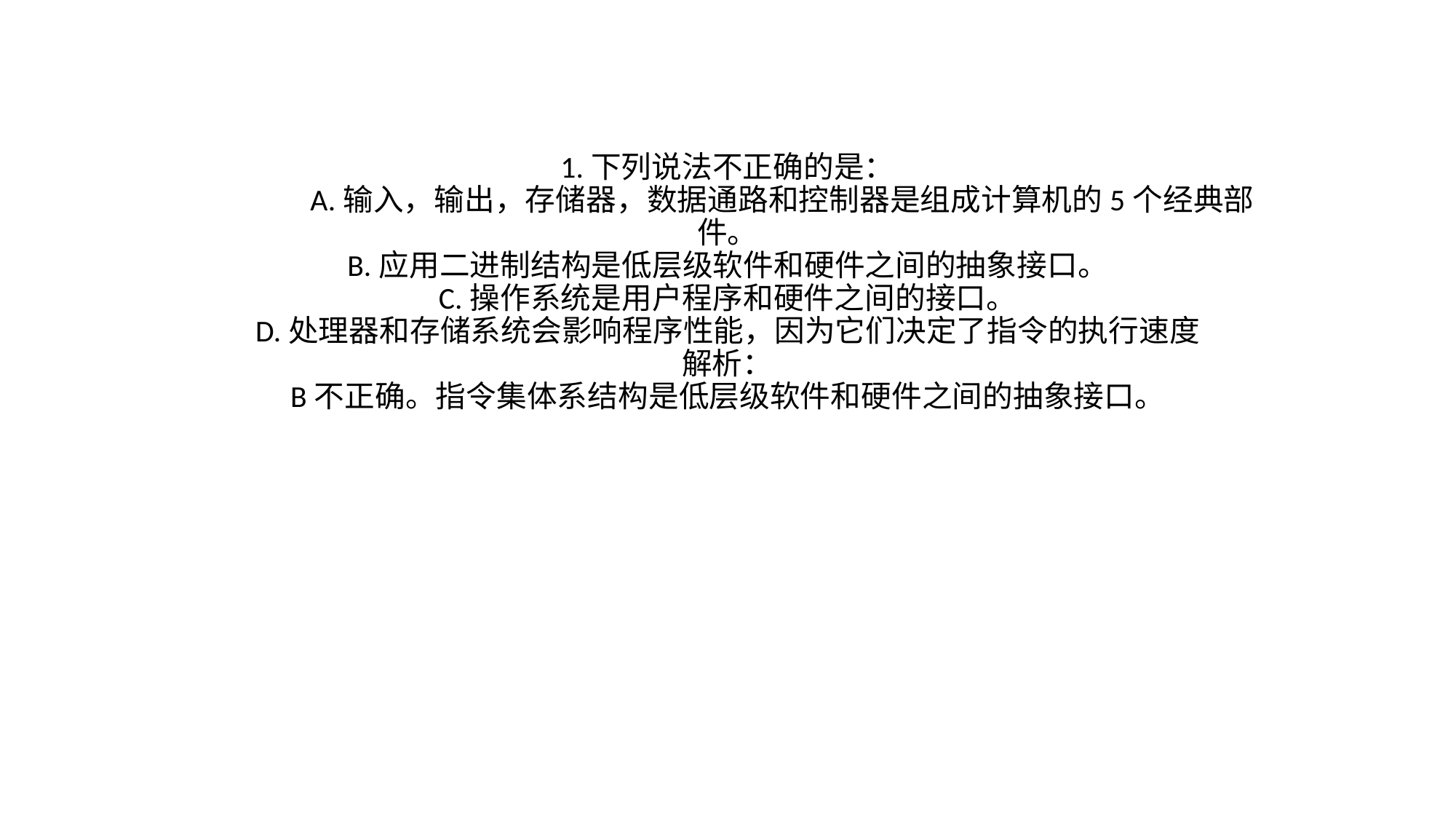

# 1.下列说法不正确的是： A.输入，输出，存储器，数据通路和控制器是组成计算机的5个经典部件。 B.应用二进制结构是低层级软件和硬件之间的抽象接口。 C.操作系统是用户程序和硬件之间的接口。 D.处理器和存储系统会影响程序性能，因为它们决定了指令的执行速度 解析： B不正确。指令集体系结构是低层级软件和硬件之间的抽象接口。